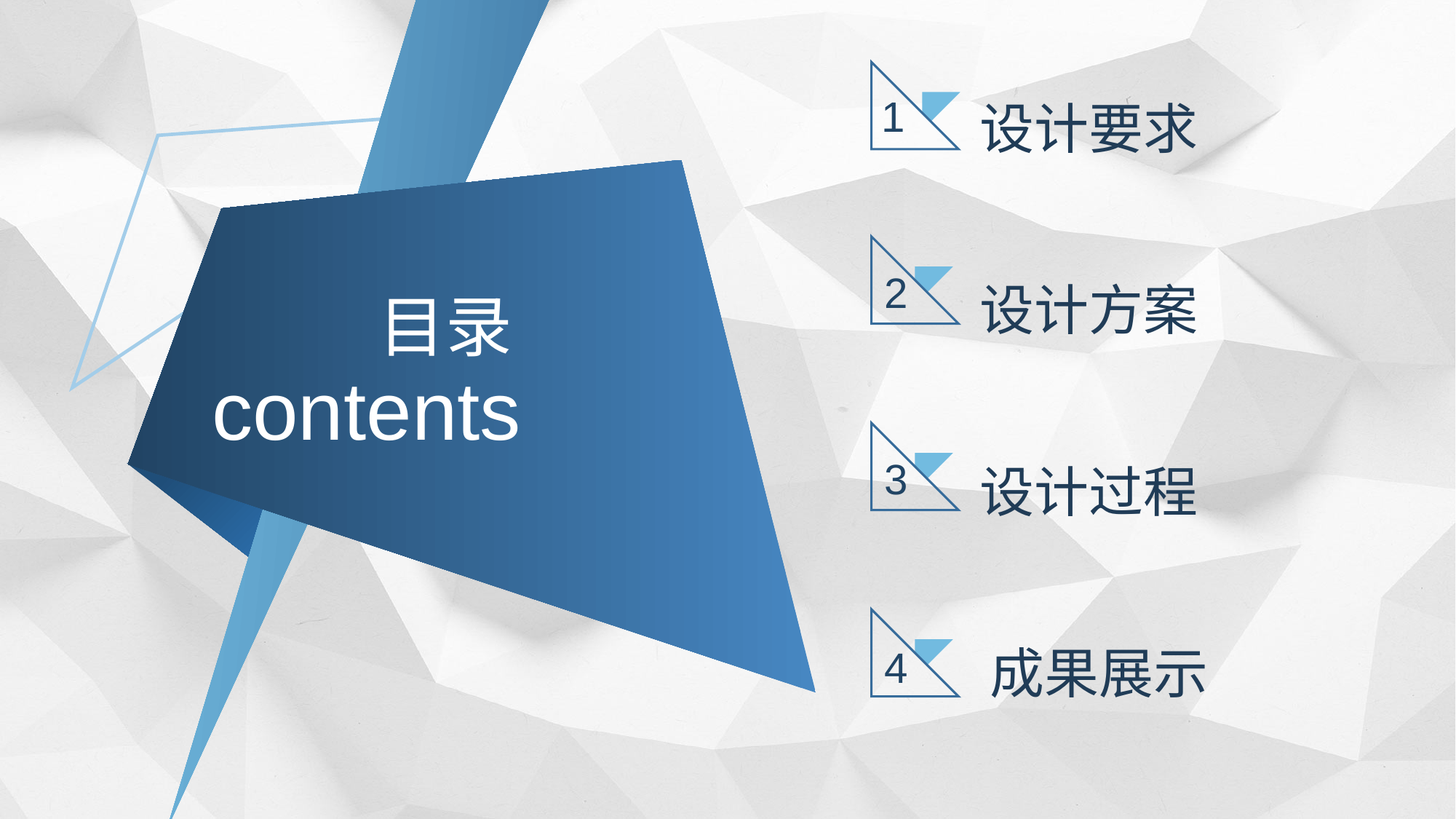

1

设计要求

2

设计方案
目录
contents

3

设计过程

4

成果展示